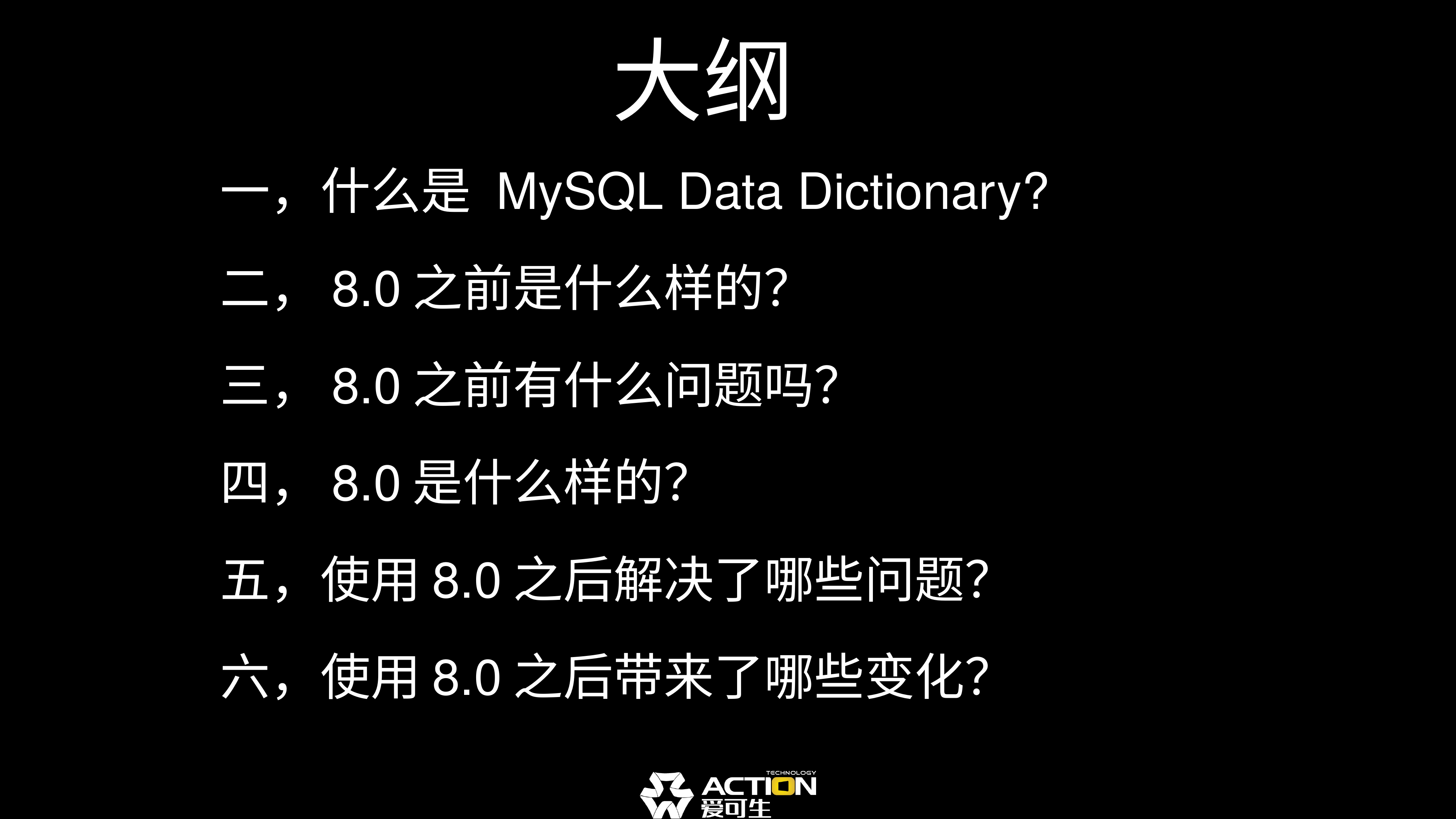

大纲
一，什么是 MySQL Data Dictionary?
二，8.0之前是什么样的？
三，8.0之前有什么问题吗？
四，8.0是什么样的？
五，使用8.0之后解决了哪些问题？
六，使用8.0之后带来了哪些变化？